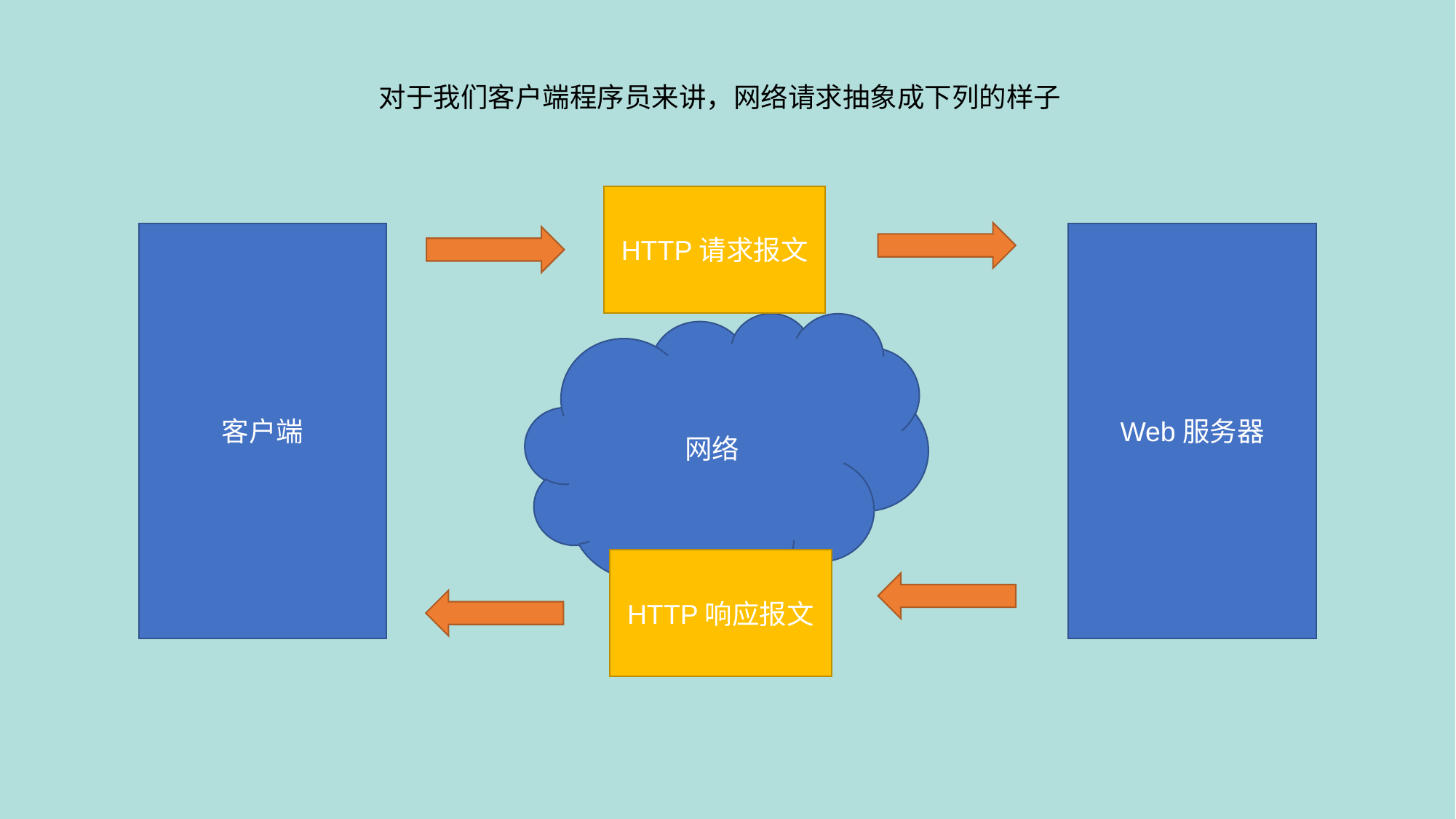

对于我们客户端程序员来讲，网络请求抽象成下列的样子
HTTP请求报文

Web服务器
客户端

网络
HTTP响应报文